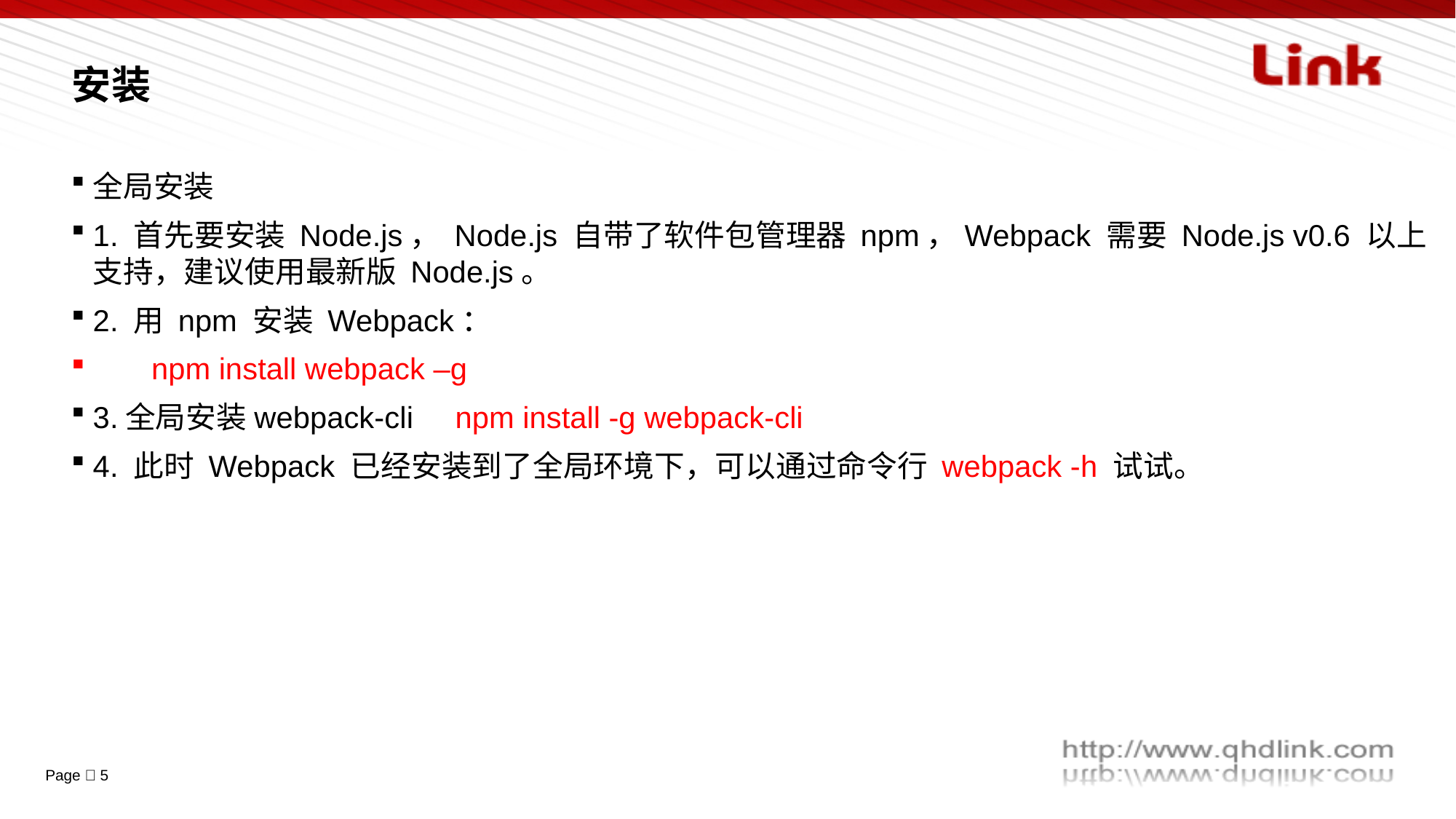

# 安装
全局安装
1. 首先要安装 Node.js， Node.js 自带了软件包管理器 npm，Webpack 需要 Node.js v0.6 以上支持，建议使用最新版 Node.js。
2. 用 npm 安装 Webpack：
       npm install webpack –g
3.全局安装webpack-cli     npm install -g webpack-cli
4. 此时 Webpack 已经安装到了全局环境下，可以通过命令行 webpack -h 试试。